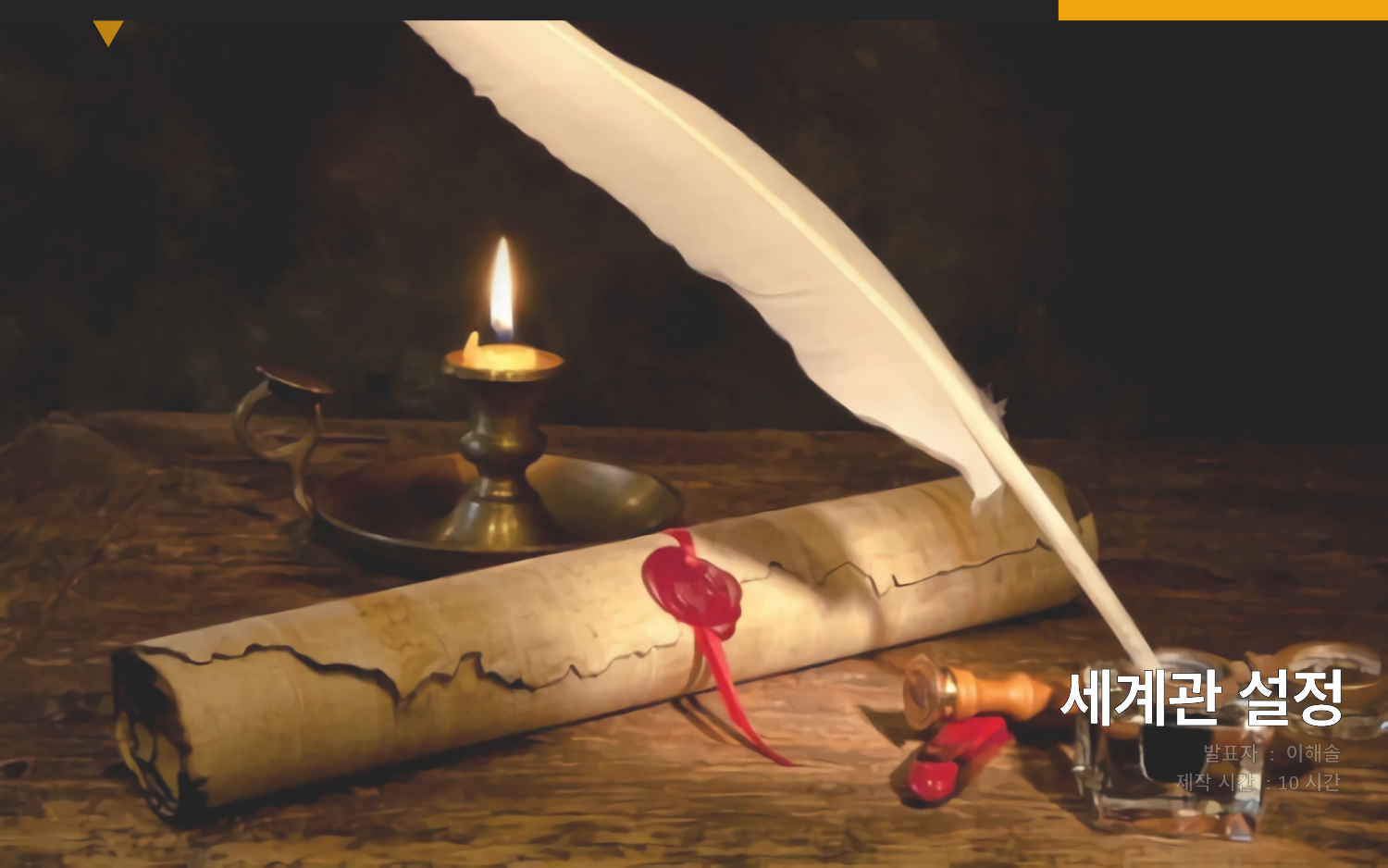

세계관 설정
발표자 : 이해솔
제작 시간 : 10시간